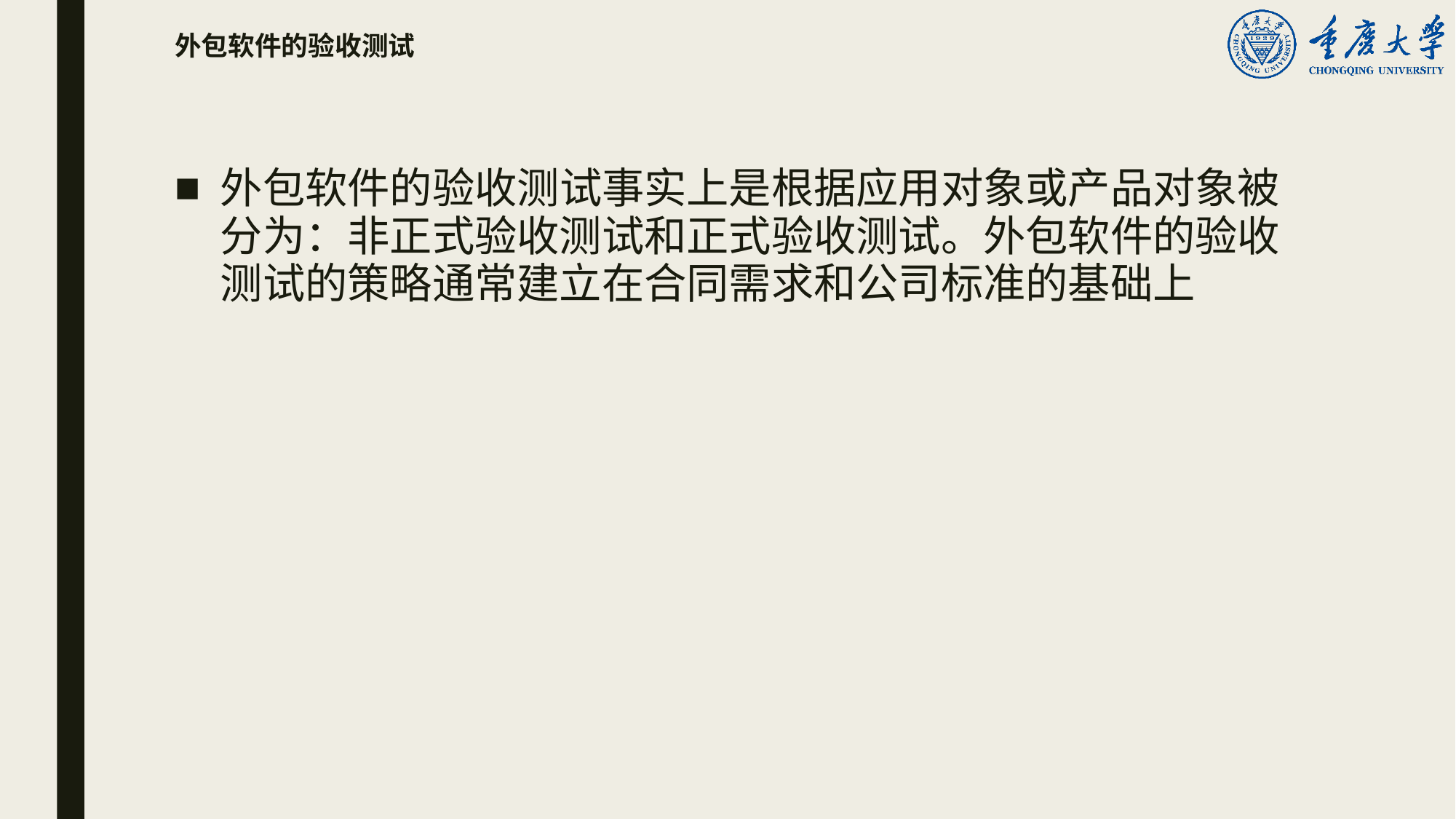

# 外包软件的验收测试
外包软件的验收测试事实上是根据应用对象或产品对象被分为：非正式验收测试和正式验收测试。外包软件的验收测试的策略通常建立在合同需求和公司标准的基础上